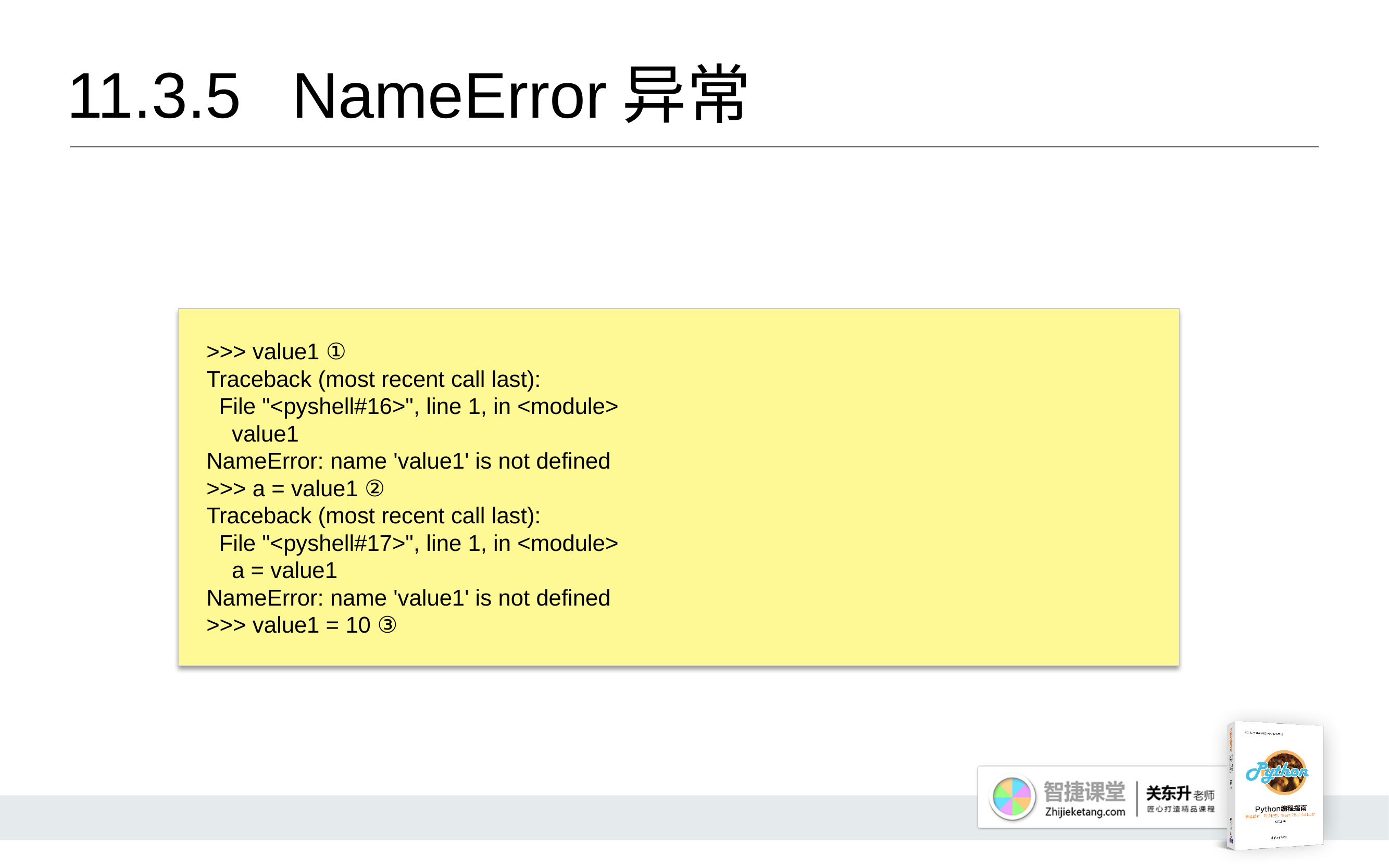

# 11.3.5 	NameError异常
>>> value1 ①
Traceback (most recent call last):
  File "<pyshell#16>", line 1, in <module>
    value1
NameError: name 'value1' is not defined
>>> a = value1 ②
Traceback (most recent call last):
  File "<pyshell#17>", line 1, in <module>
    a = value1
NameError: name 'value1' is not defined
>>> value1 = 10 ③